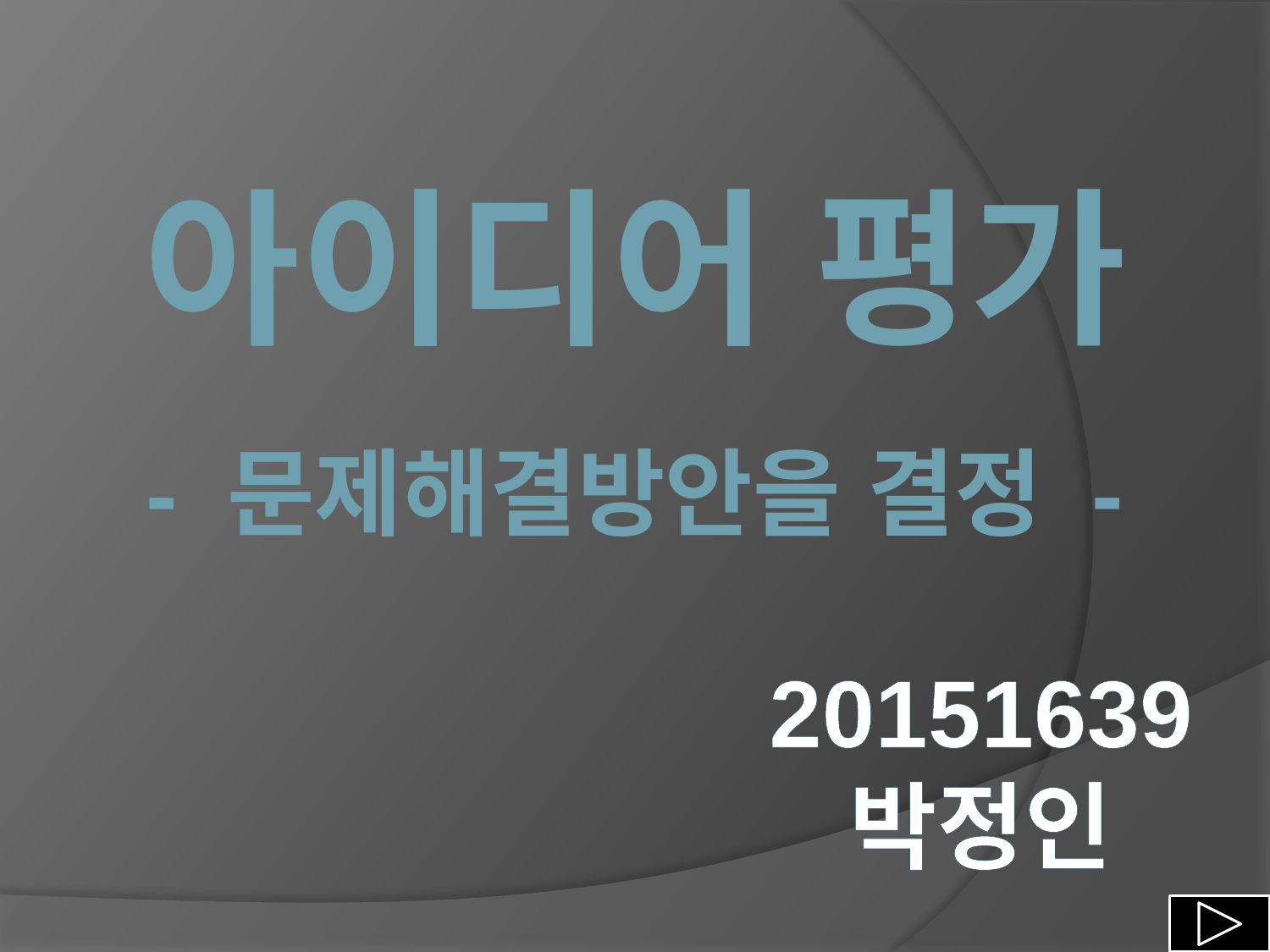

아이디어 평가

- 문제해결방안을 결정 -
20151639
박정인